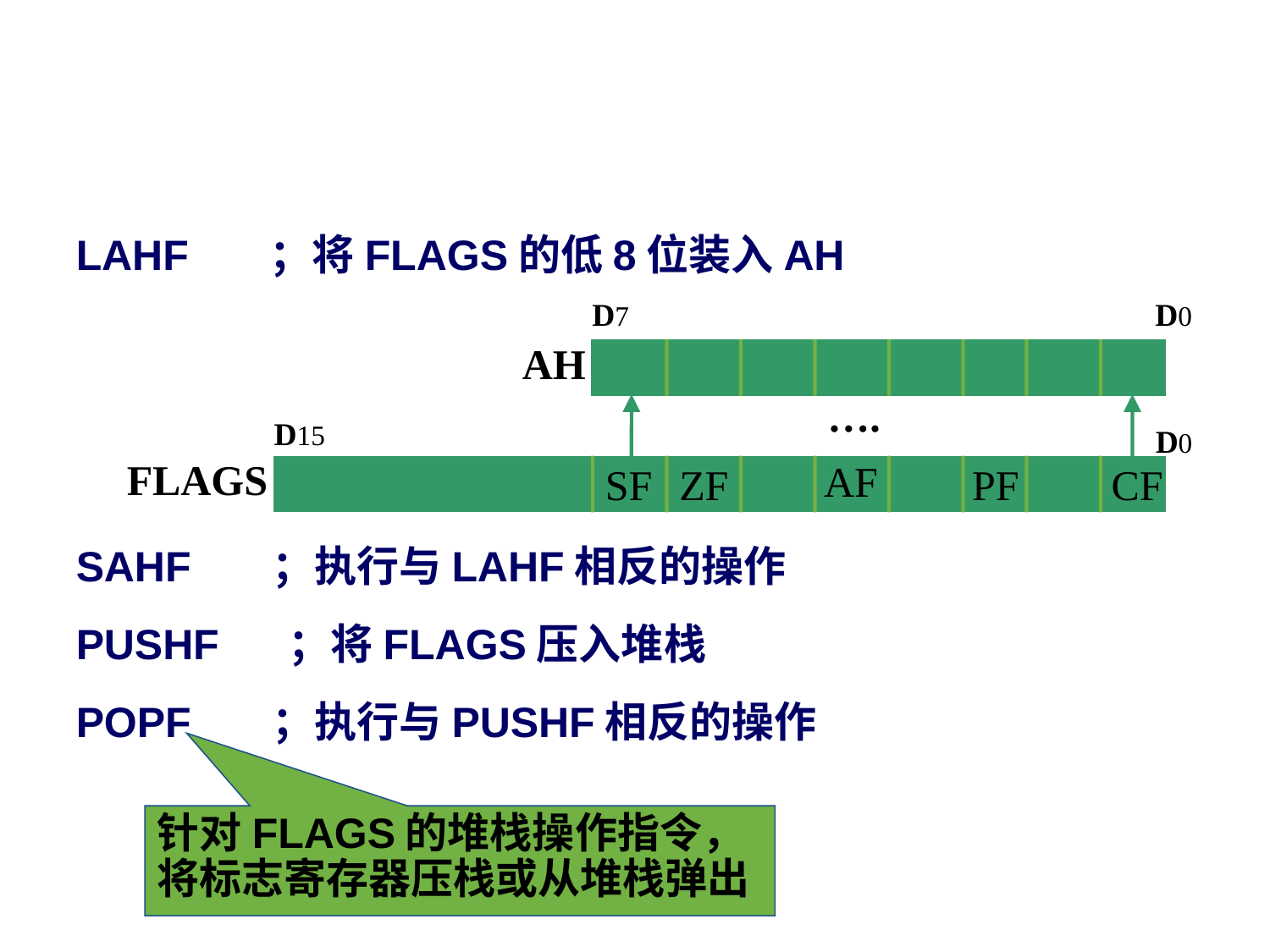

#
LAHF      ；将FLAGS的低8位装入AH

SAHF      ；执行与LAHF相反的操作
PUSHF     ；将FLAGS压入堆栈
POPF      ；执行与PUSHF相反的操作
D7
D0
AH

….

D15
D0
FLAGS
AF
SF
ZF
PF
CF

针对FLAGS的堆栈操作指令，将标志寄存器压栈或从堆栈弹出